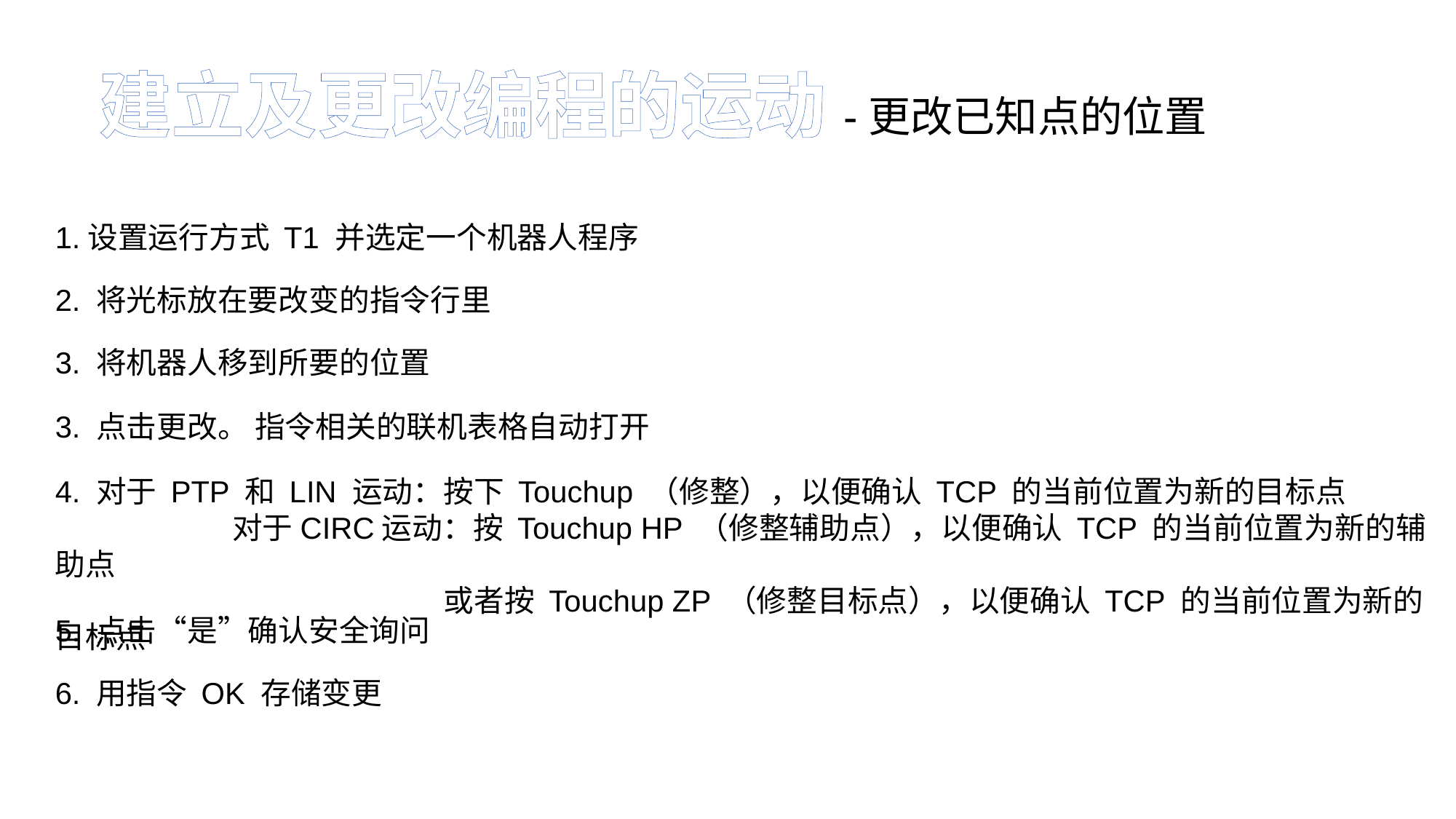

建立及更改编程的运动-更改已知点的位置
1.设置运行方式 T1 并选定一个机器人程序
2. 将光标放在要改变的指令行里
3. 将机器人移到所要的位置
3. 点击更改。 指令相关的联机表格自动打开
4. 对于 PTP 和 LIN 运动：按下 Touchup （修整），以便确认 TCP 的当前位置为新的目标点
	         对于CIRC运动：按 Touchup HP （修整辅助点），以便确认 TCP 的当前位置为新的辅助点
	       		        或者按 Touchup ZP （修整目标点），以便确认 TCP 的当前位置为新的目标点
5. 点击“是”确认安全询问
6. 用指令 OK 存储变更